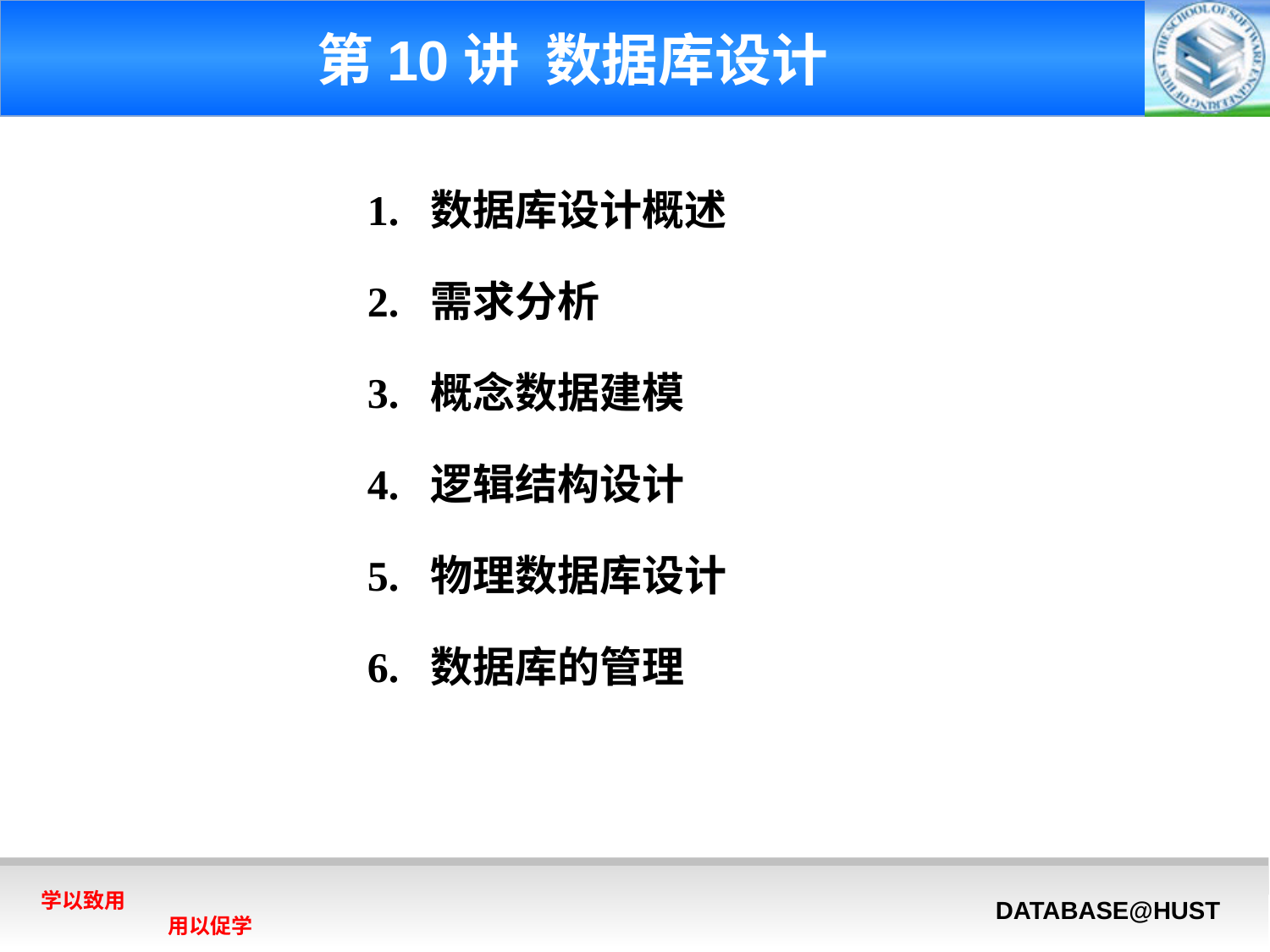

# 第10讲  数据库设计
1.  数据库设计概述
2.  需求分析
3.  概念数据建模
4.  逻辑结构设计
5.  物理数据库设计
6.  数据库的管理